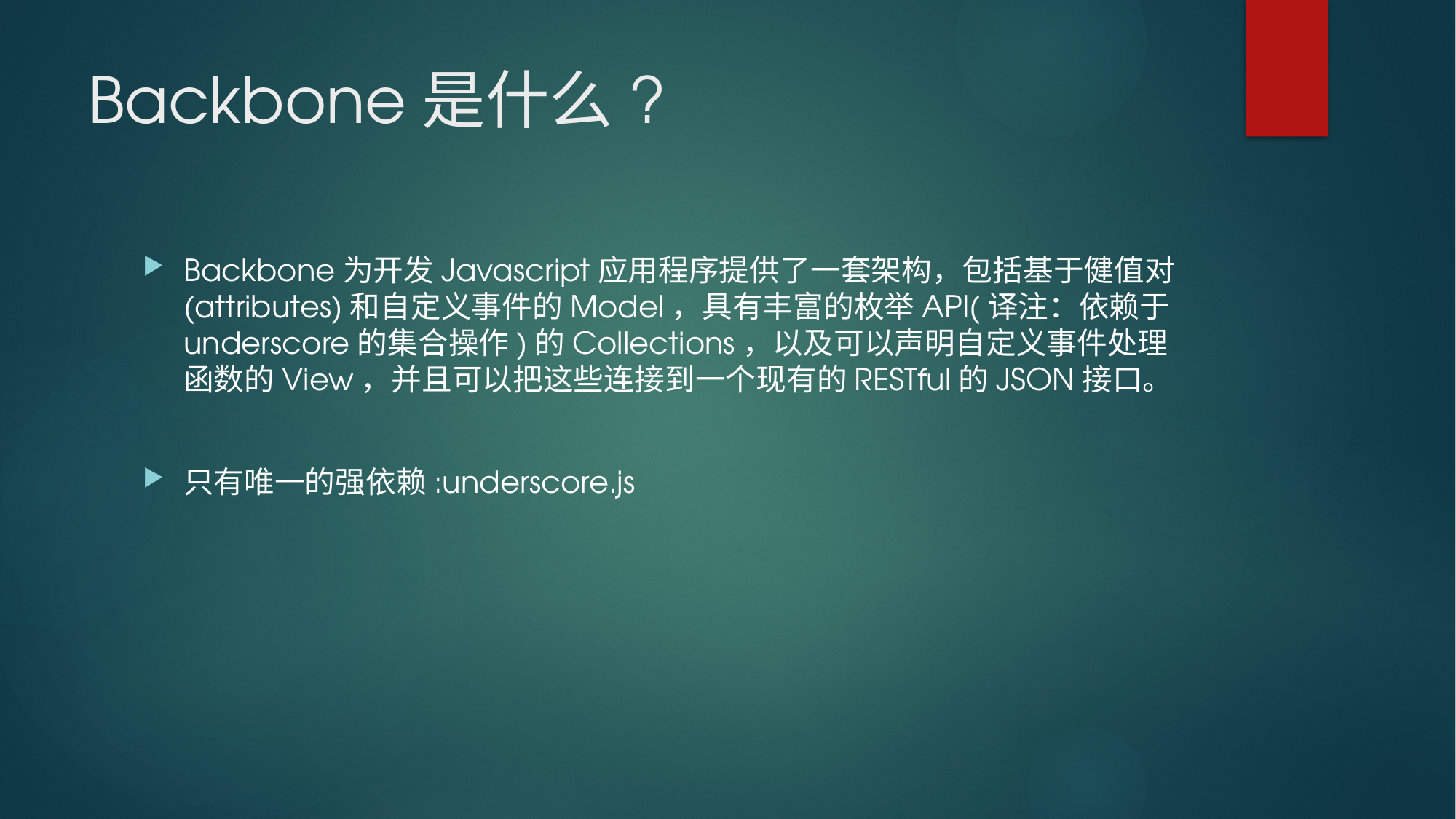

# Backbone是什么?
Backbone为开发Javascript应用程序提供了一套架构，包括基于健值对(attributes)和自定义事件的Model，具有丰富的枚举API(译注：依赖于underscore的集合操作)的Collections，以及可以声明自定义事件处理函数的View，并且可以把这些连接到一个现有的RESTful的JSON接口。

只有唯一的强依赖:underscore.js